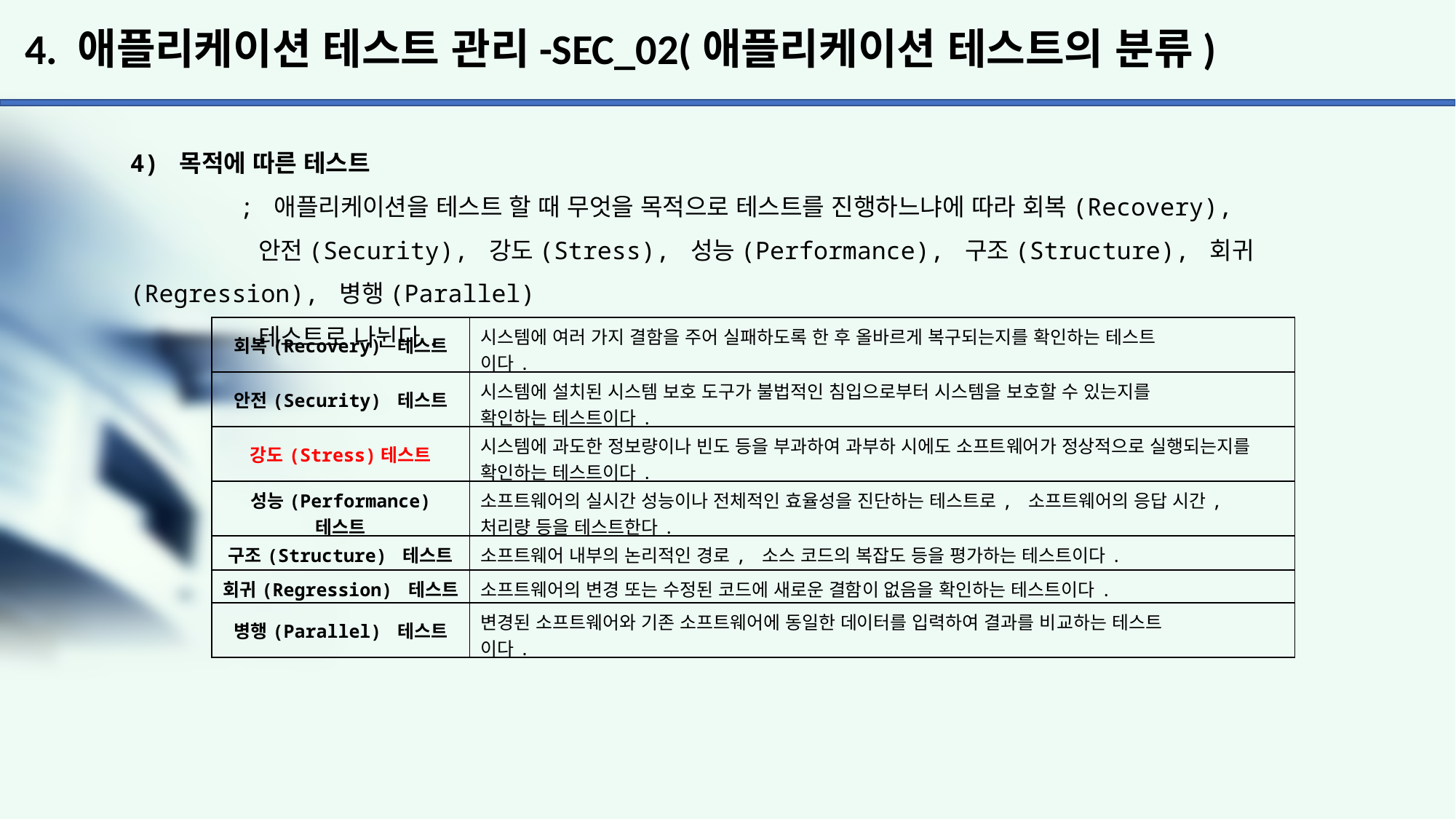

# 4. 애플리케이션 테스트 관리-SEC_02(애플리케이션 테스트의 분류)
4) 목적에 따른 테스트
	; 애플리케이션을 테스트 할 때 무엇을 목적으로 테스트를 진행하느냐에 따라 회복(Recovery),
	  안전(Security), 강도(Stress), 성능(Performance), 구조(Structure), 회귀(Regression), 병행(Parallel)
	  테스트로 나뉜다.
| 회복(Recovery) 테스트 | 시스템에 여러 가지 결함을 주어 실패하도록 한 후 올바르게 복구되는지를 확인하는 테스트 이다. |
| --- | --- |
| 안전(Security) 테스트 | 시스템에 설치된 시스템 보호 도구가 불법적인 침입으로부터 시스템을 보호할 수 있는지를 확인하는 테스트이다. |
| 강도(Stress)테스트 | 시스템에 과도한 정보량이나 빈도 등을 부과하여 과부하 시에도 소프트웨어가 정상적으로 실행되는지를 확인하는 테스트이다. |
| 성능(Performance) 테스트 | 소프트웨어의 실시간 성능이나 전체적인 효율성을 진단하는 테스트로, 소프트웨어의 응답 시간, 처리량 등을 테스트한다. |
| 구조(Structure) 테스트 | 소프트웨어 내부의 논리적인 경로, 소스 코드의 복잡도 등을 평가하는 테스트이다. |
| 회귀(Regression) 테스트 | 소프트웨어의 변경 또는 수정된 코드에 새로운 결함이 없음을 확인하는 테스트이다. |
| 병행(Parallel) 테스트 | 변경된 소프트웨어와 기존 소프트웨어에 동일한 데이터를 입력하여 결과를 비교하는 테스트 이다. |